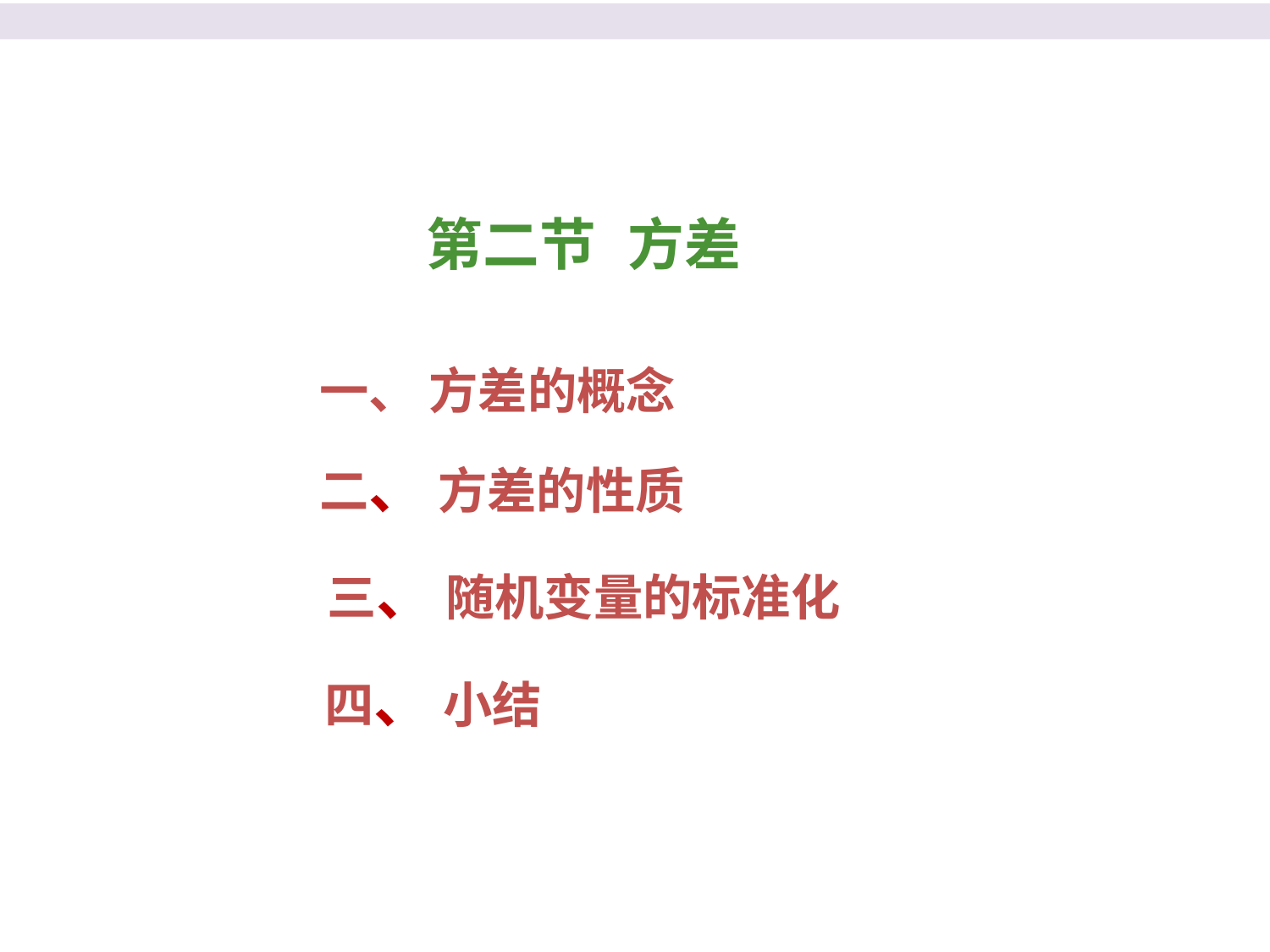

第二节  方差
一、 方差的概念
二、 方差的性质
三、 随机变量的标准化
四、 小结